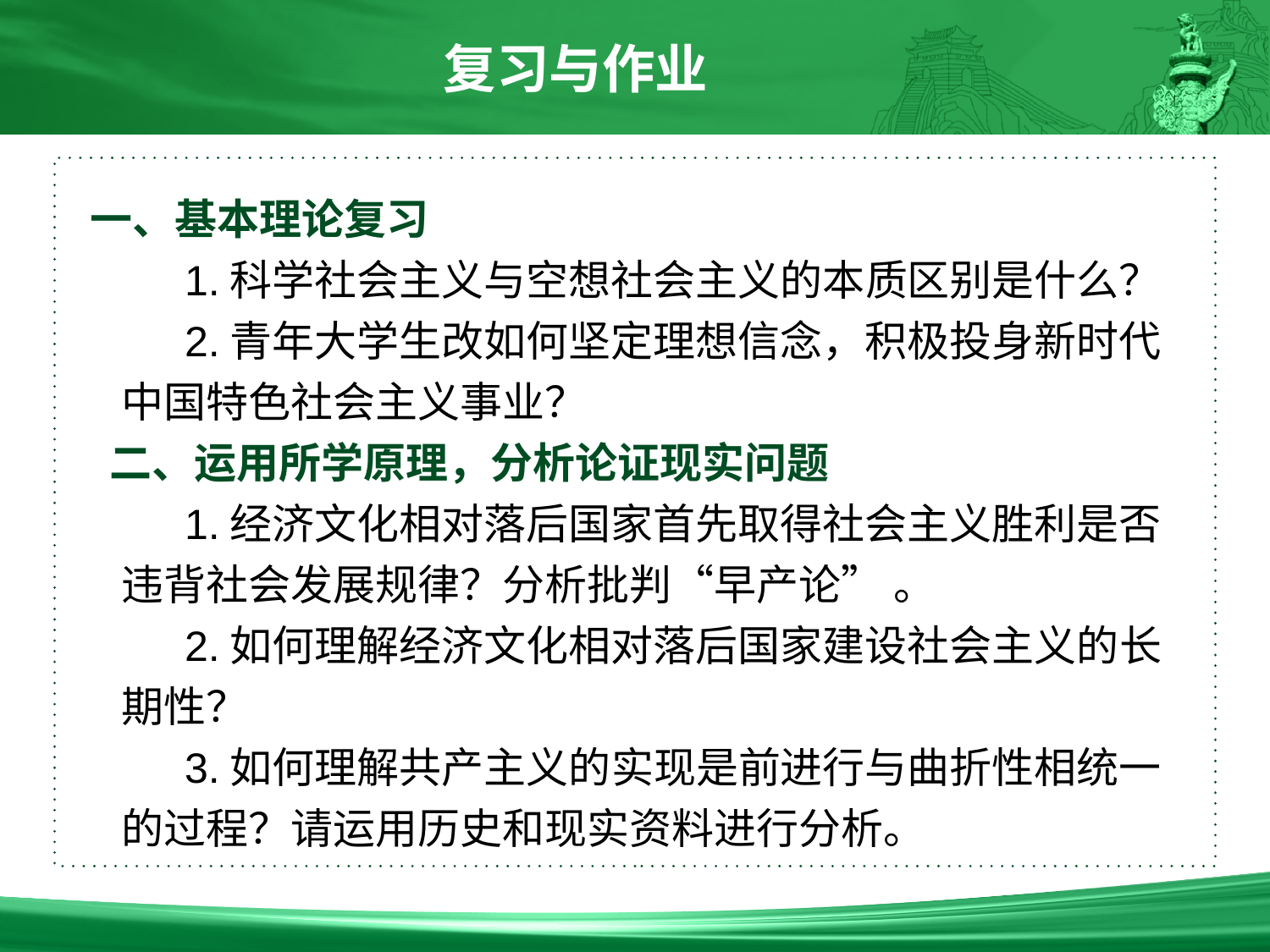

复习与作业
一、基本理论复习
　　1.科学社会主义与空想社会主义的本质区别是什么？
　　2.青年大学生改如何坚定理想信念，积极投身新时代中国特色社会主义事业？
 二、运用所学原理，分析论证现实问题
　　1.经济文化相对落后国家首先取得社会主义胜利是否违背社会发展规律？分析批判“早产论” 。
　　2.如何理解经济文化相对落后国家建设社会主义的长期性？
　　3.如何理解共产主义的实现是前进行与曲折性相统一的过程？请运用历史和现实资料进行分析。